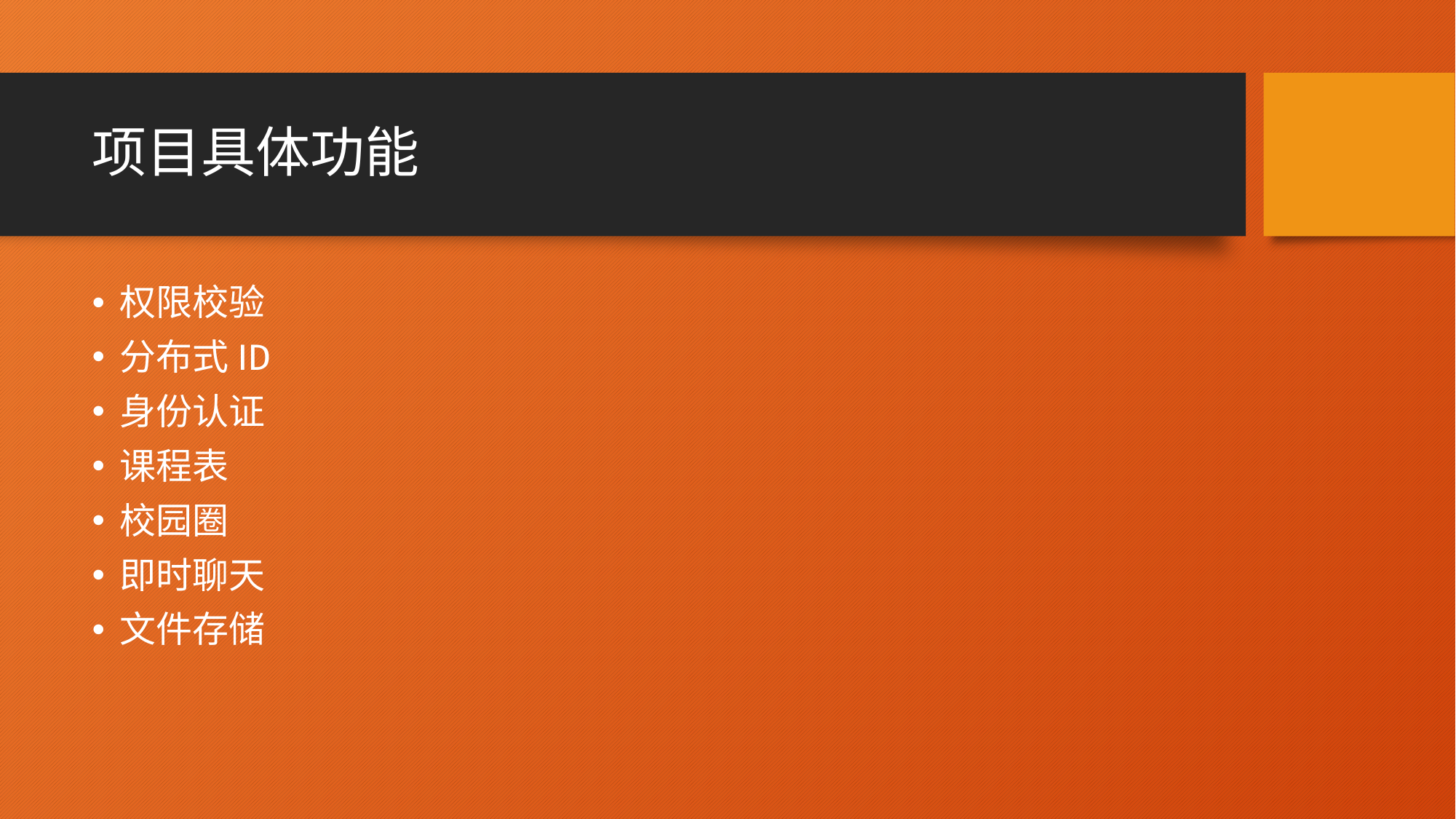

# 项目具体功能
权限校验
分布式ID
身份认证
课程表
校园圈
即时聊天
文件存储